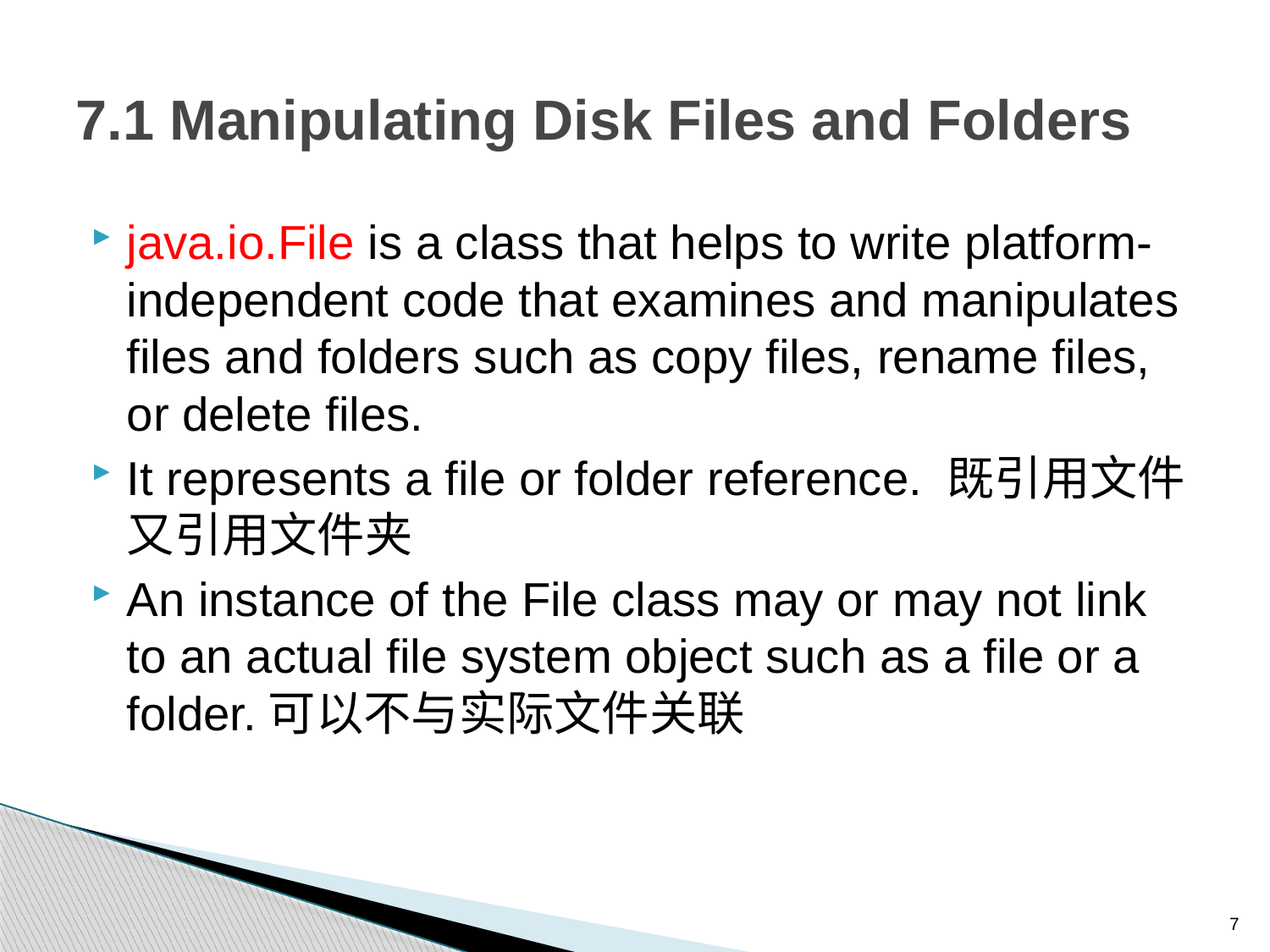

# 7.1 Manipulating Disk Files and Folders
java.io.File is a class that helps to write platform-independent code that examines and manipulates files and folders such as copy files, rename files, or delete files.
It represents a file or folder reference. 既引用文件又引用文件夹
An instance of the File class may or may not link to an actual file system object such as a file or a folder.可以不与实际文件关联
7